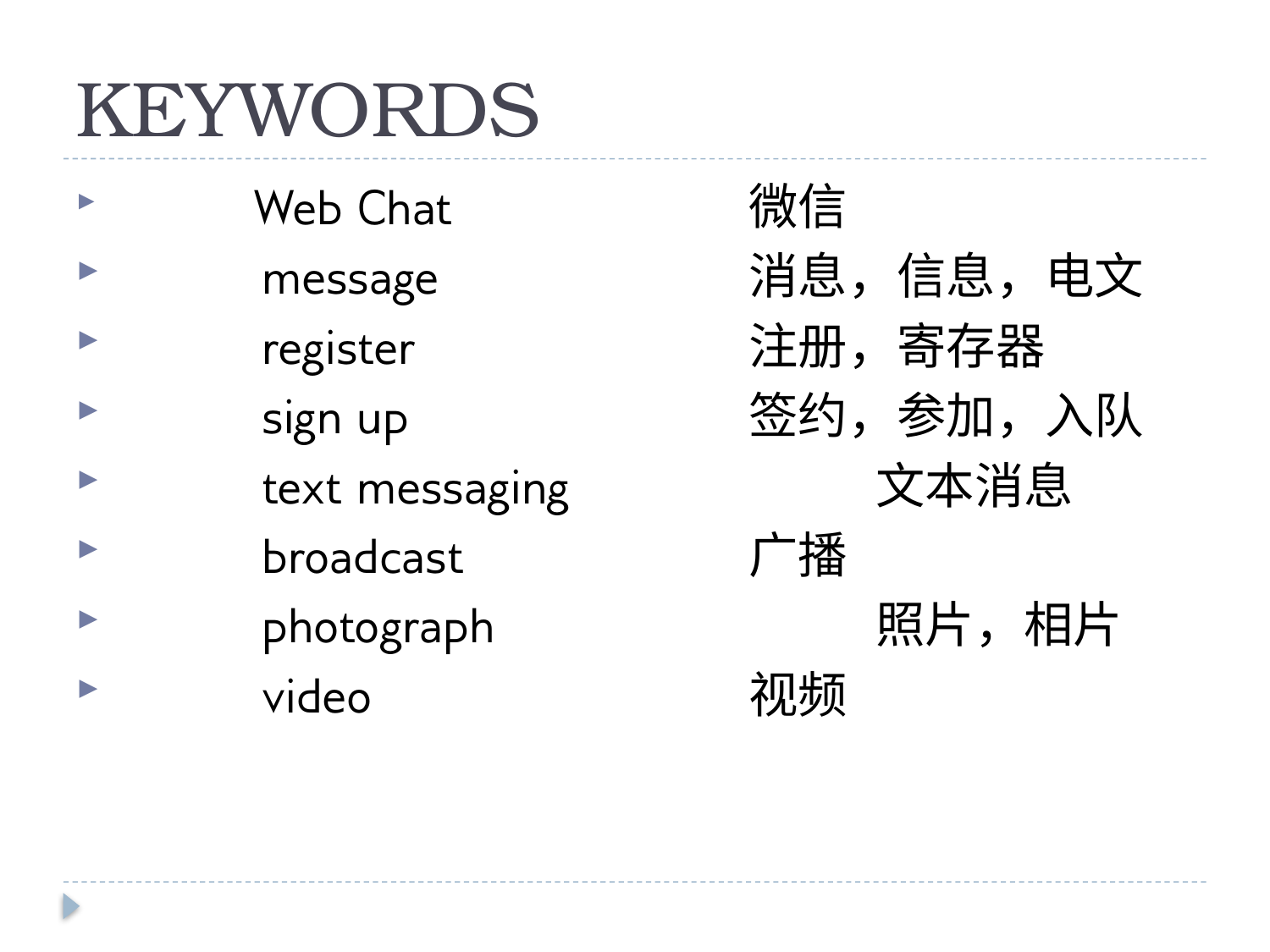

# KEYWORDS
           Web Chat                   	微信
          message                    	消息，信息，电文
          register                     	注册，寄存器
          sign up                     	签约，参加，入队
          text messaging               	文本消息
          broadcast                   	广播
          photograph                  	照片，相片
          video                       	视频